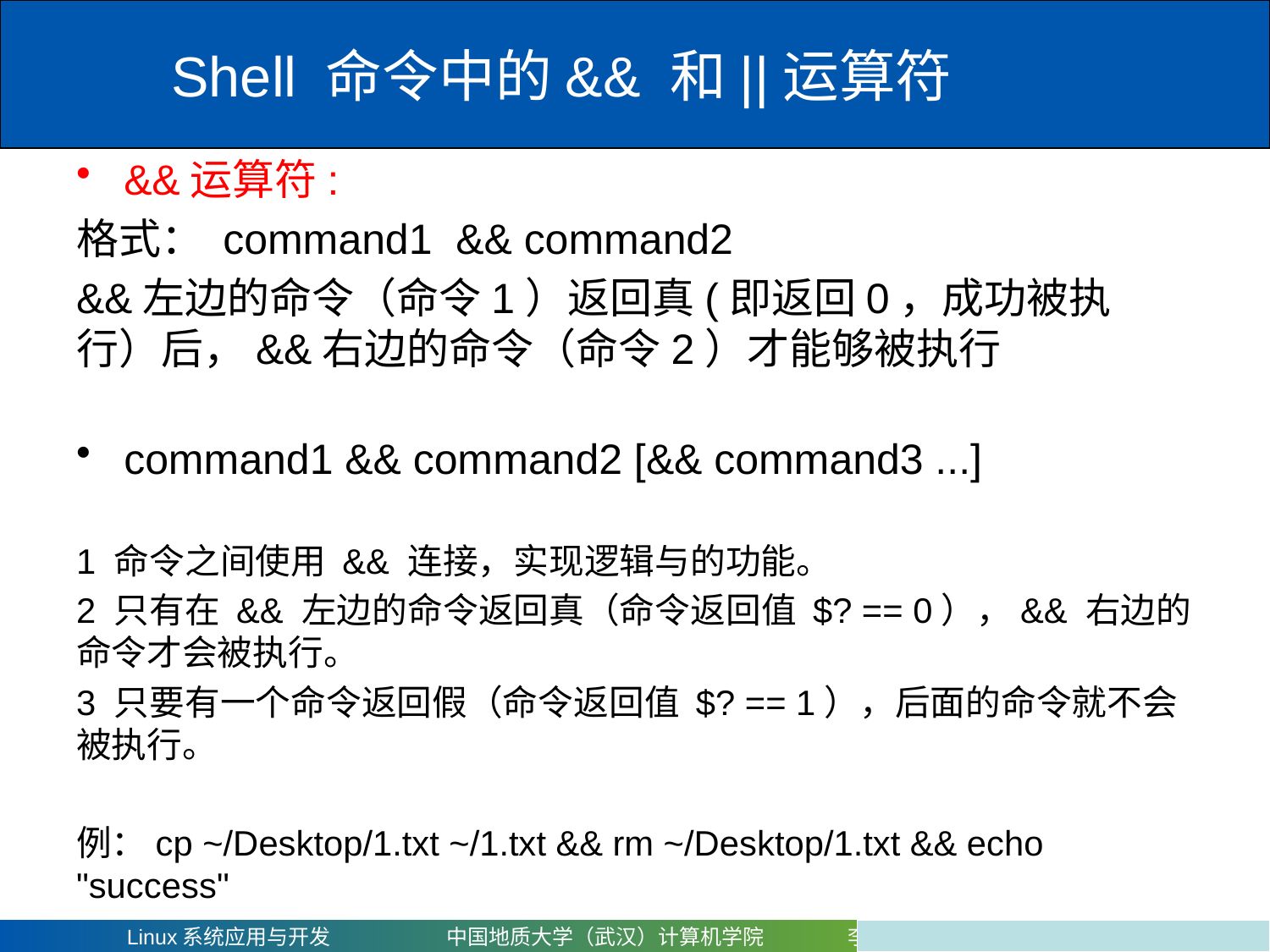

# Shell 命令中的&& 和||运算符
&&运算符:
格式： command1  && command2
&&左边的命令（命令1）返回真(即返回0，成功被执行）后，&&右边的命令（命令2）才能够被执行
command1 && command2 [&& command3 ...]

1 命令之间使用 && 连接，实现逻辑与的功能。
2 只有在 && 左边的命令返回真（命令返回值 $? == 0），&& 右边的命令才会被执行。
3 只要有一个命令返回假（命令返回值 $? == 1），后面的命令就不会被执行。

例：cp ~/Desktop/1.txt ~/1.txt && rm ~/Desktop/1.txt && echo "success"